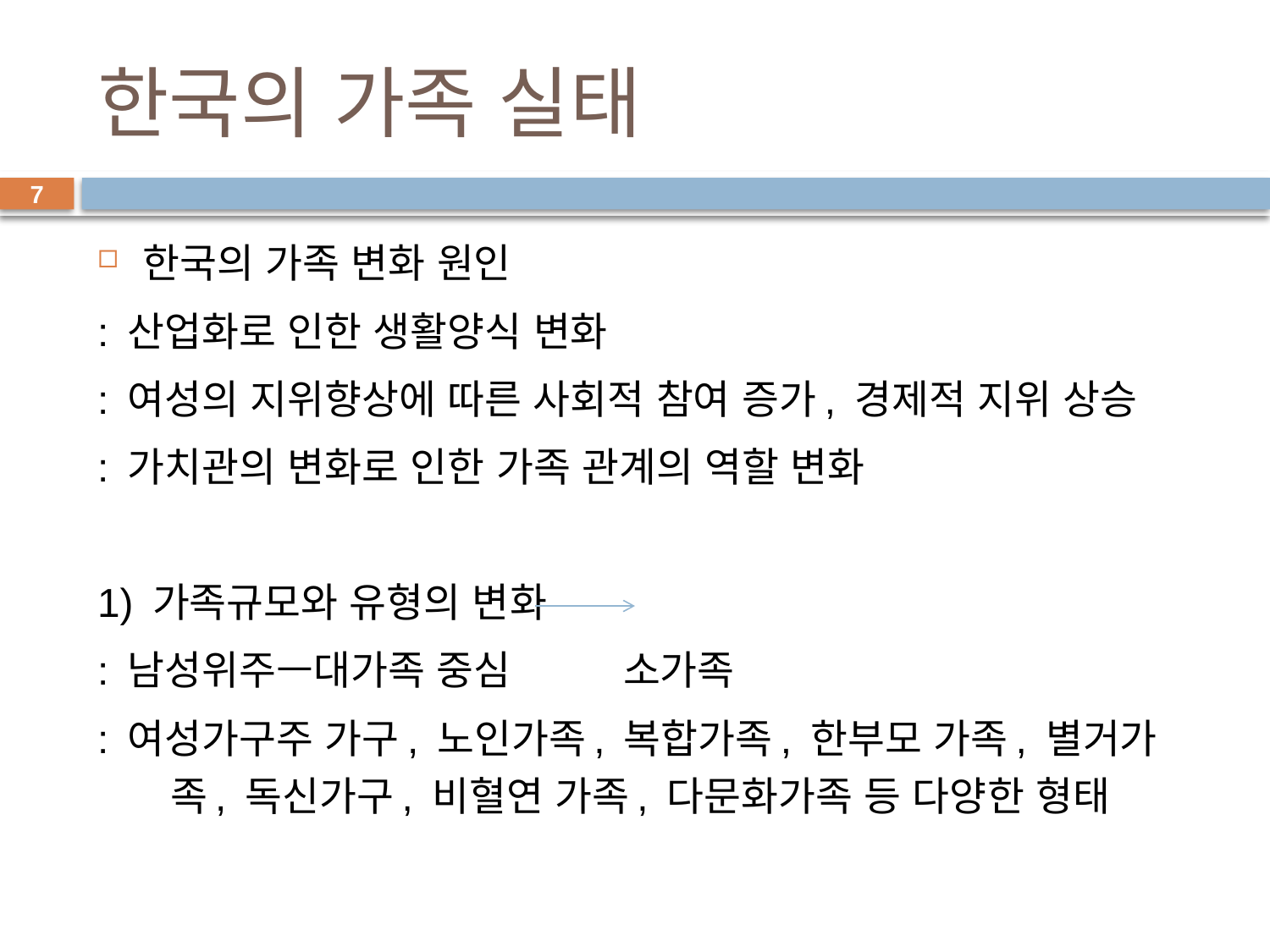

# 한국의 가족 실태
7
한국의 가족 변화 원인
: 산업화로 인한 생활양식 변화
: 여성의 지위향상에 따른 사회적 참여 증가, 경제적 지위 상승
: 가치관의 변화로 인한 가족 관계의 역할 변화

1) 가족규모와 유형의 변화
: 남성위주ㅡ대가족 중심          소가족
: 여성가구주 가구, 노인가족, 복합가족, 한부모 가족, 별거가족, 독신가구, 비혈연 가족, 다문화가족 등 다양한 형태